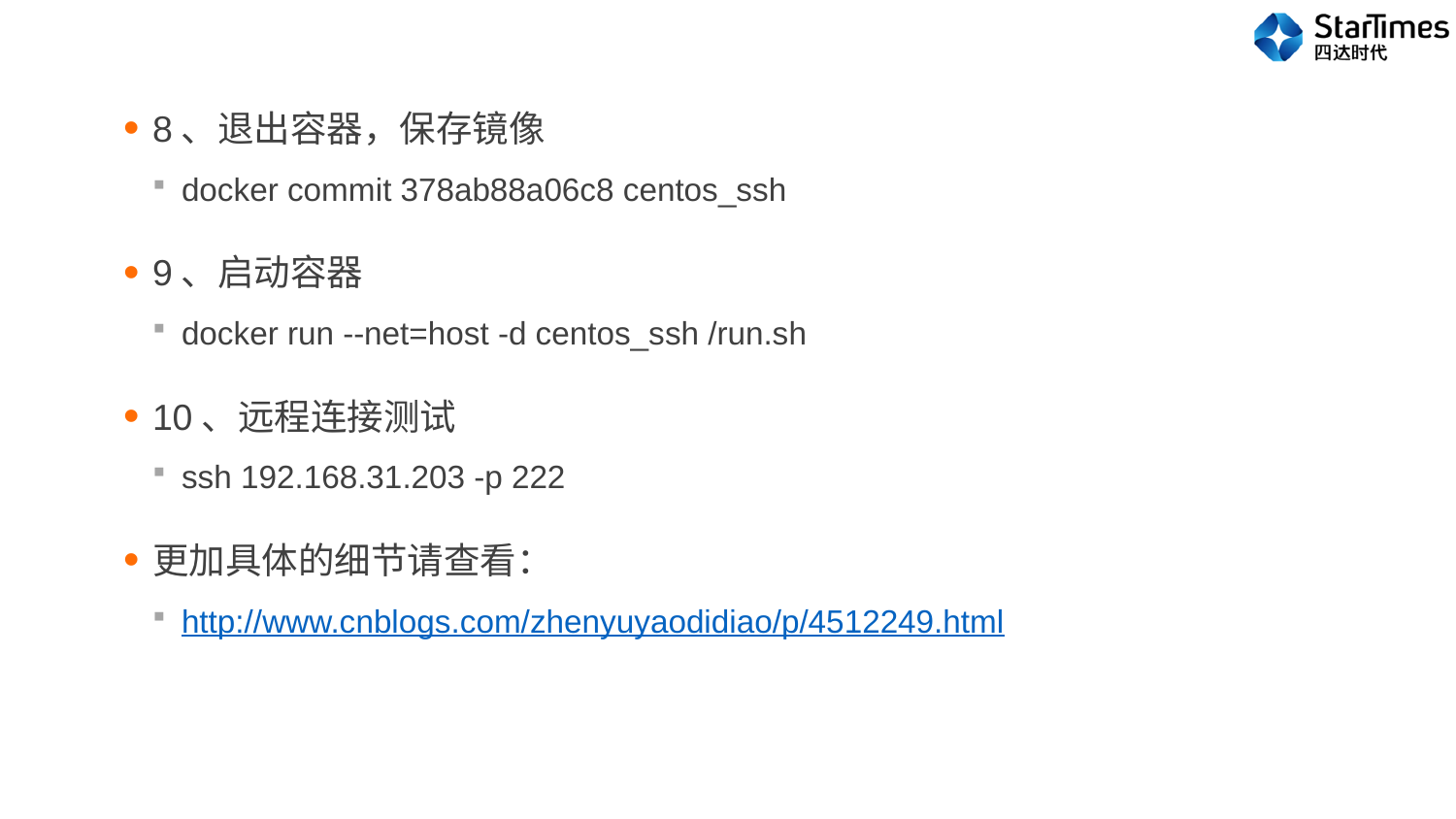

8、退出容器，保存镜像
docker commit 378ab88a06c8 centos_ssh
9、启动容器
docker run --net=host -d centos_ssh /run.sh
10、远程连接测试
ssh 192.168.31.203 -p 222
更加具体的细节请查看：
http://www.cnblogs.com/zhenyuyaodidiao/p/4512249.html
25